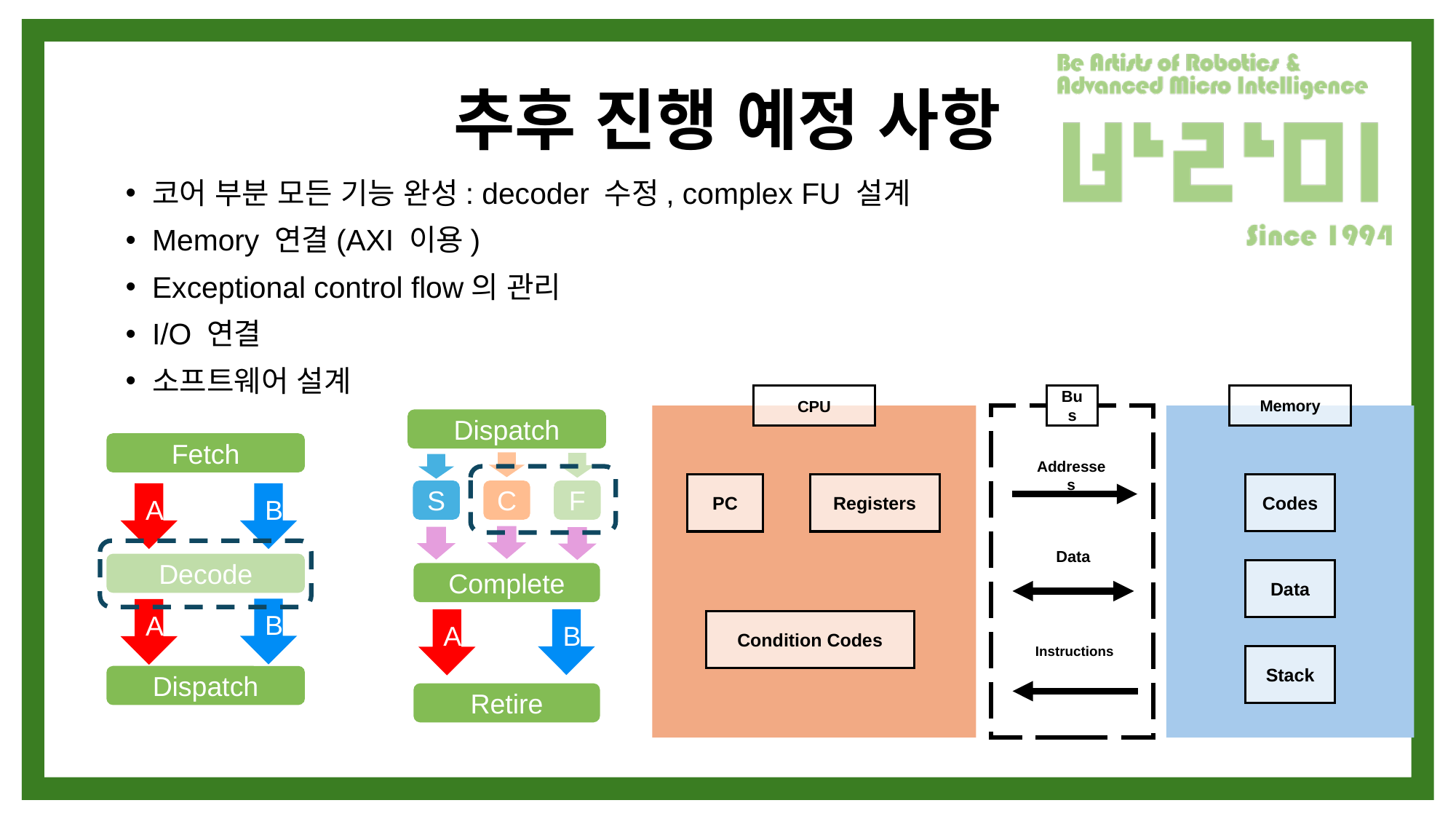

# 추후 진행 예정 사항
코어 부분 모든 기능 완성: decoder 수정, complex FU 설계
Memory 연결(AXI 이용)
Exceptional control flow의 관리
I/O 연결
소프트웨어 설계

Bus
Memory
CPU

Addresses
Codes
PC
Registers
Data
Data
Condition Codes
Instructions
Stack
Dispatch
Fetch

S
C
F

A
B

Decode
Complete
B
A
B
A
Dispatch
Retire